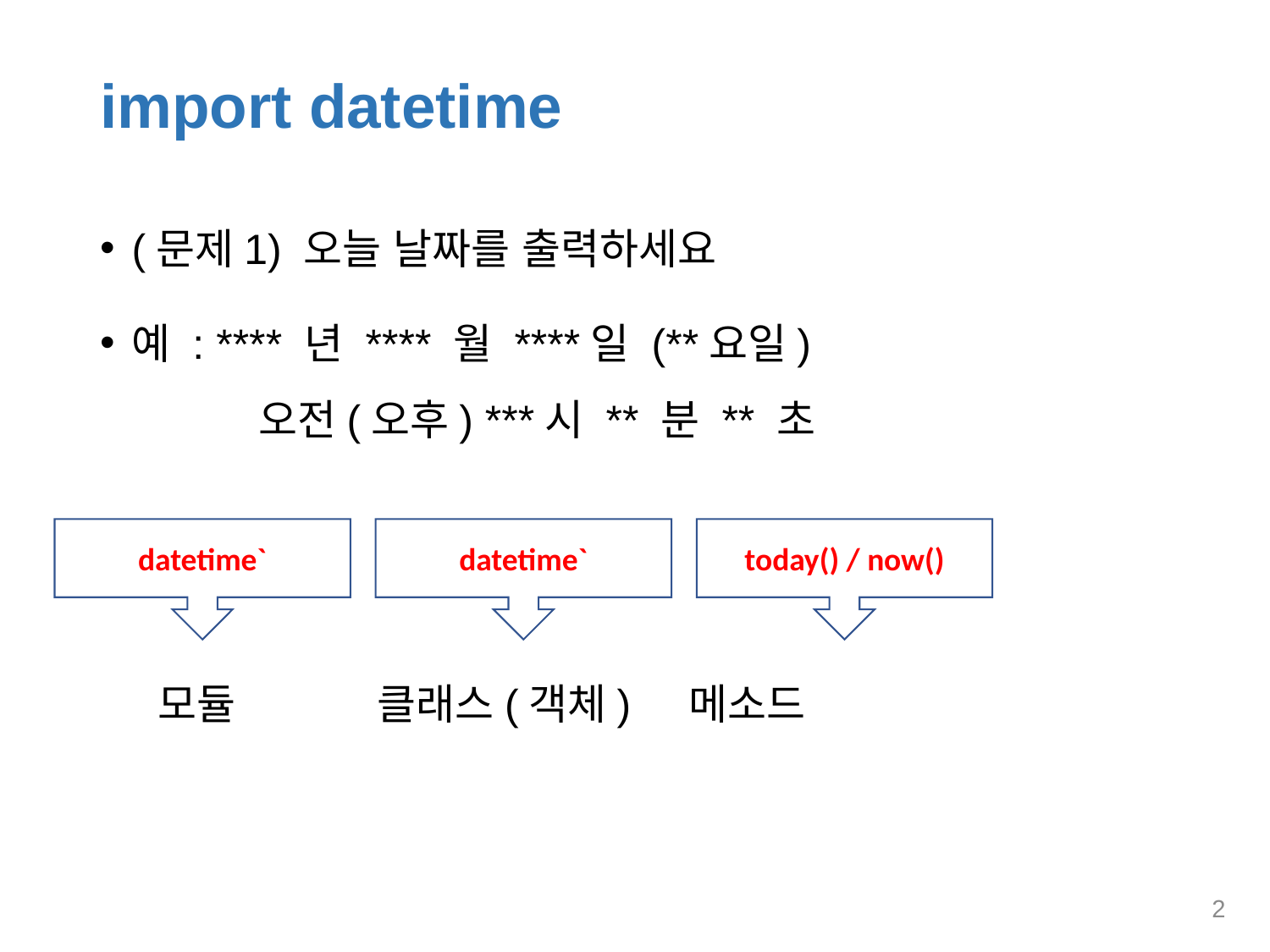

# import datetime
(문제1) 오늘 날짜를 출력하세요
예 : **** 년 **** 월 ****일 (**요일)
	오전(오후) ***시 ** 분 ** 초

    모듈            클래스(객체)    메소드

datetime`
datetime`
today() / now()
2